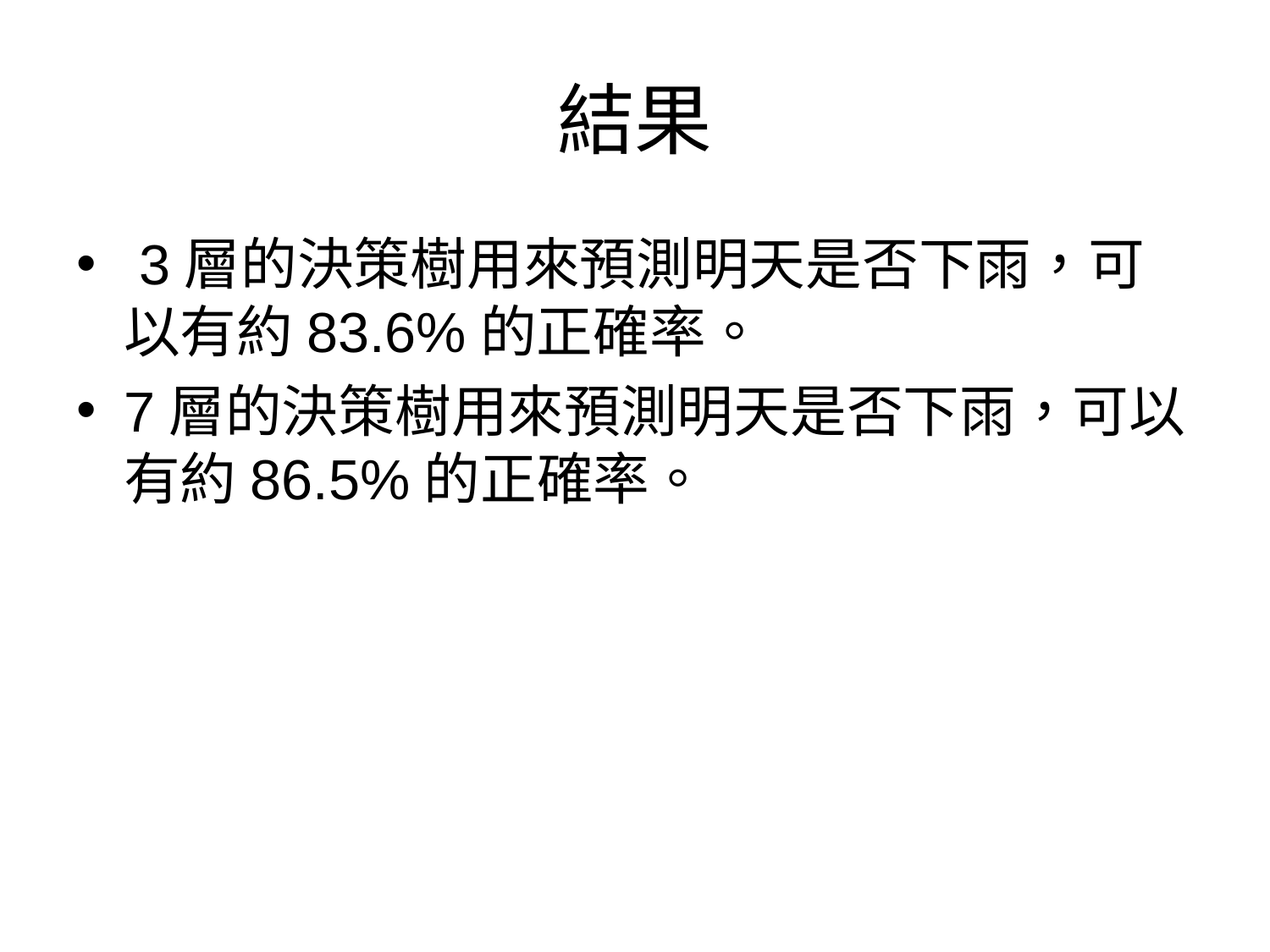

# 結果
 3層的決策樹用來預測明天是否下雨，可以有約83.6%的正確率。
7層的決策樹用來預測明天是否下雨，可以有約86.5%的正確率。